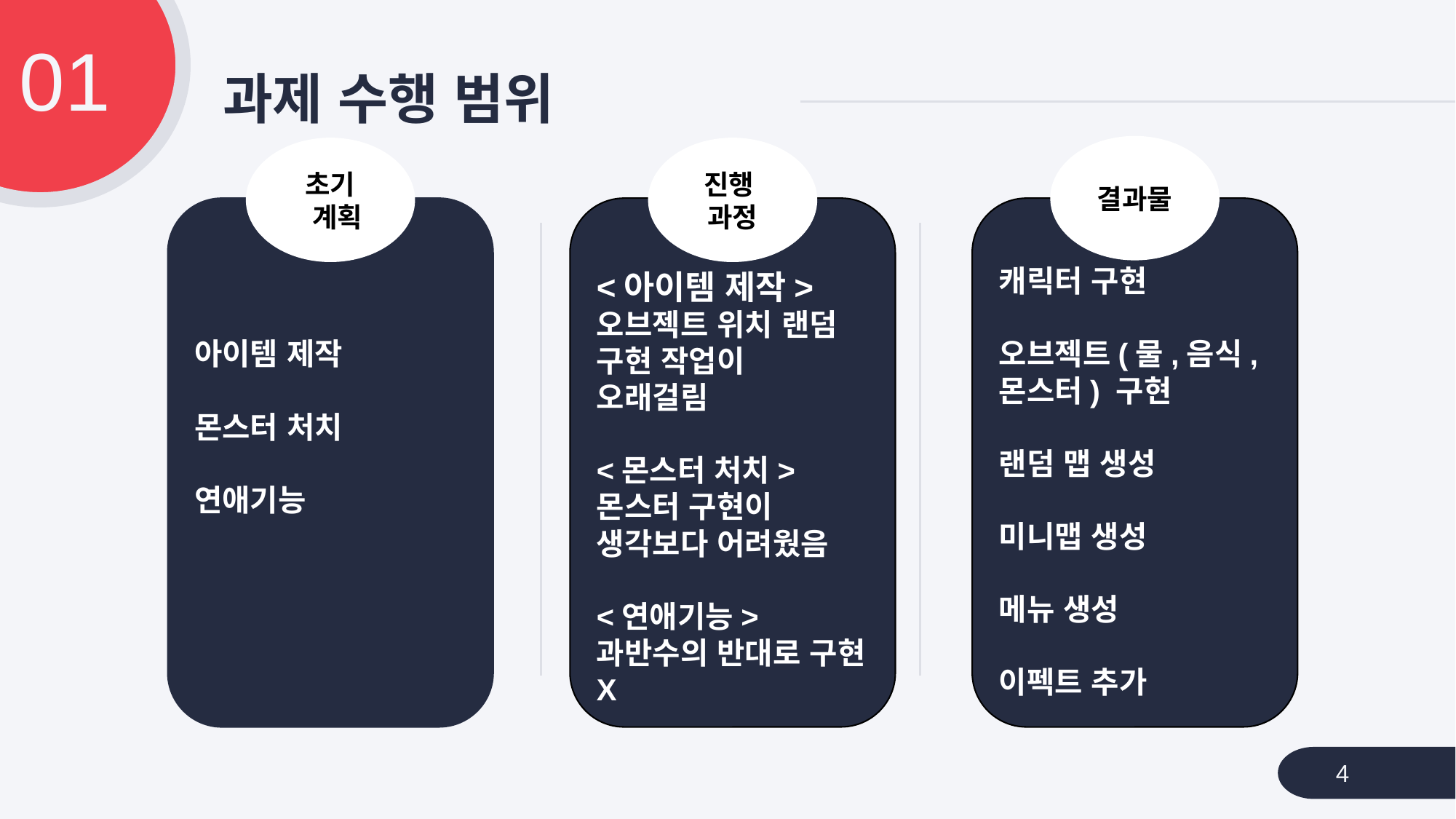

01
# 과제 수행 범위
결과물
초기
 계획
진행
과정

캐릭터 구현

오브젝트(물,음식,몬스터) 구현

랜덤 맵 생성

미니맵 생성

메뉴 생성

이펙트 추가

아이템 제작

몬스터 처치

연애기능

<아이템 제작>
오브젝트 위치 랜덤 구현 작업이
오래걸림

<몬스터 처치>
몬스터 구현이 생각보다 어려웠음

<연애기능>
과반수의 반대로 구현 X

4